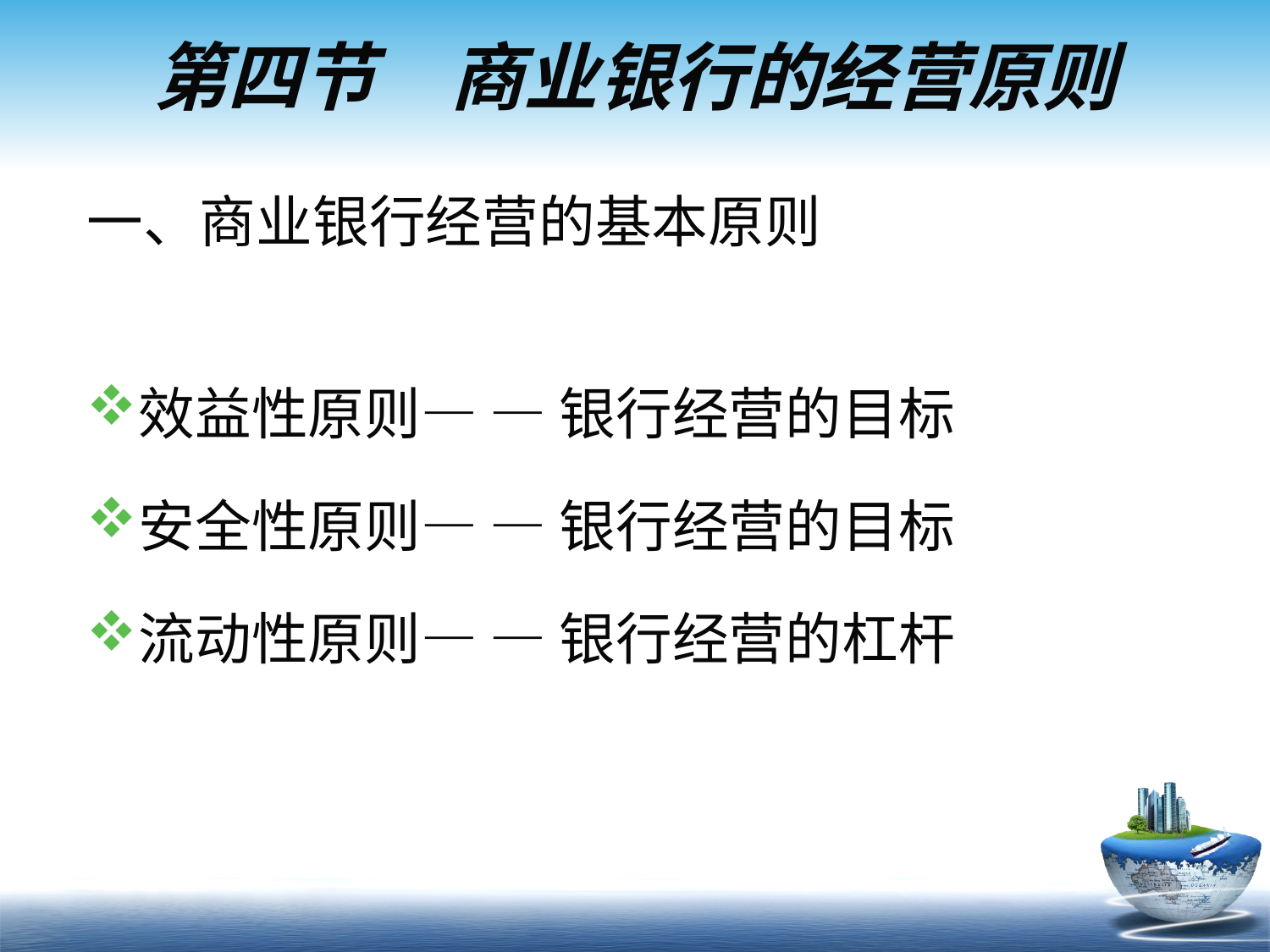

# 第四节　商业银行的经营原则
一、商业银行经营的基本原则

效益性原则— — 银行经营的目标
安全性原则— — 银行经营的目标
流动性原则— — 银行经营的杠杆